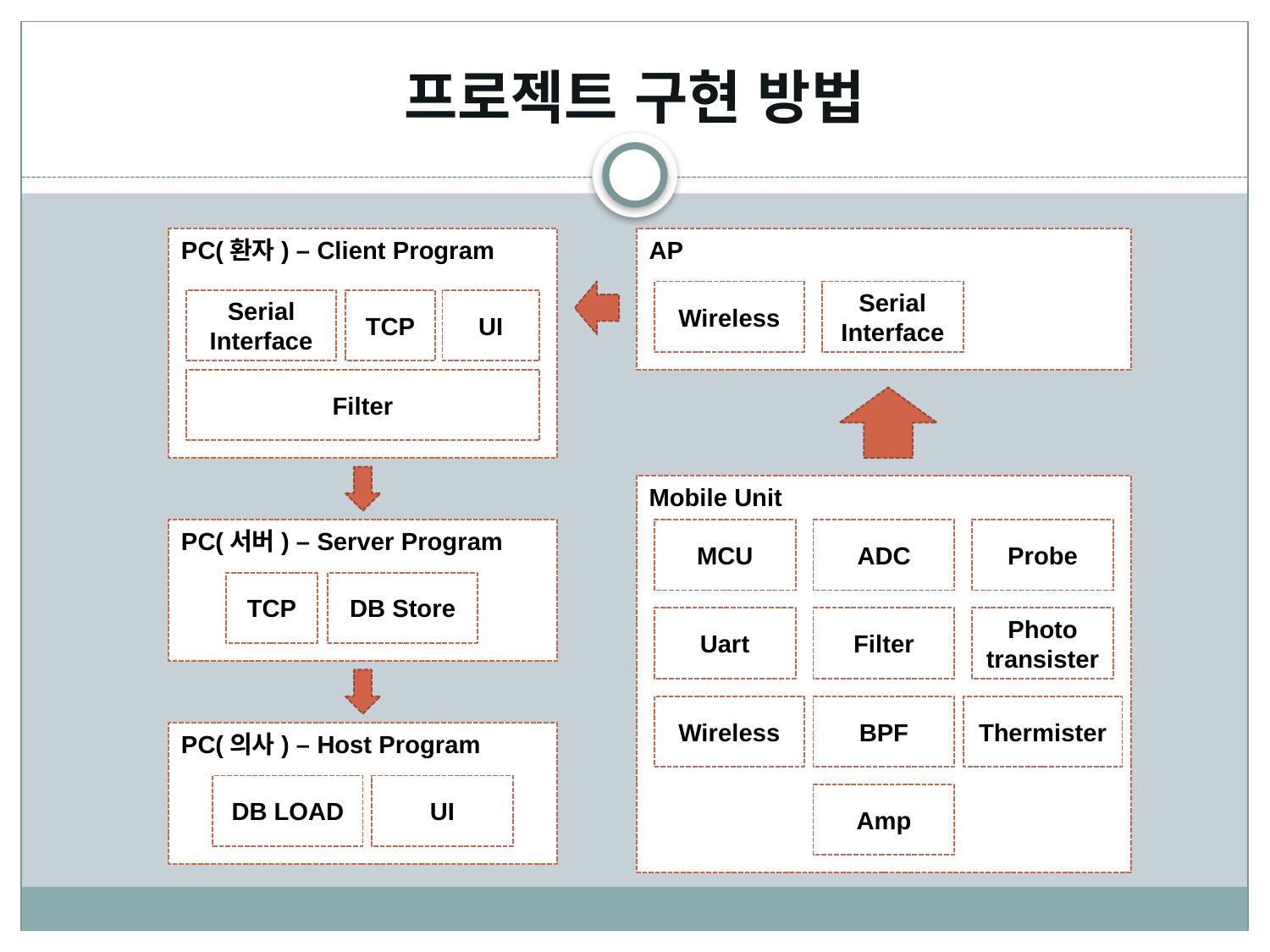

# 프로젝트 구현 방법
PC(환자) – Client Program
AP

Wireless
Serial Interface

Serial Interface
TCP
UI
Filter

Mobile Unit
MCU
ADC
Probe
Uart
Filter
Photo transister
Wireless
BPF
Thermister
Amp
PC(서버) – Server Program
TCP
DB Store

PC(의사) – Host Program
DB LOAD
UI